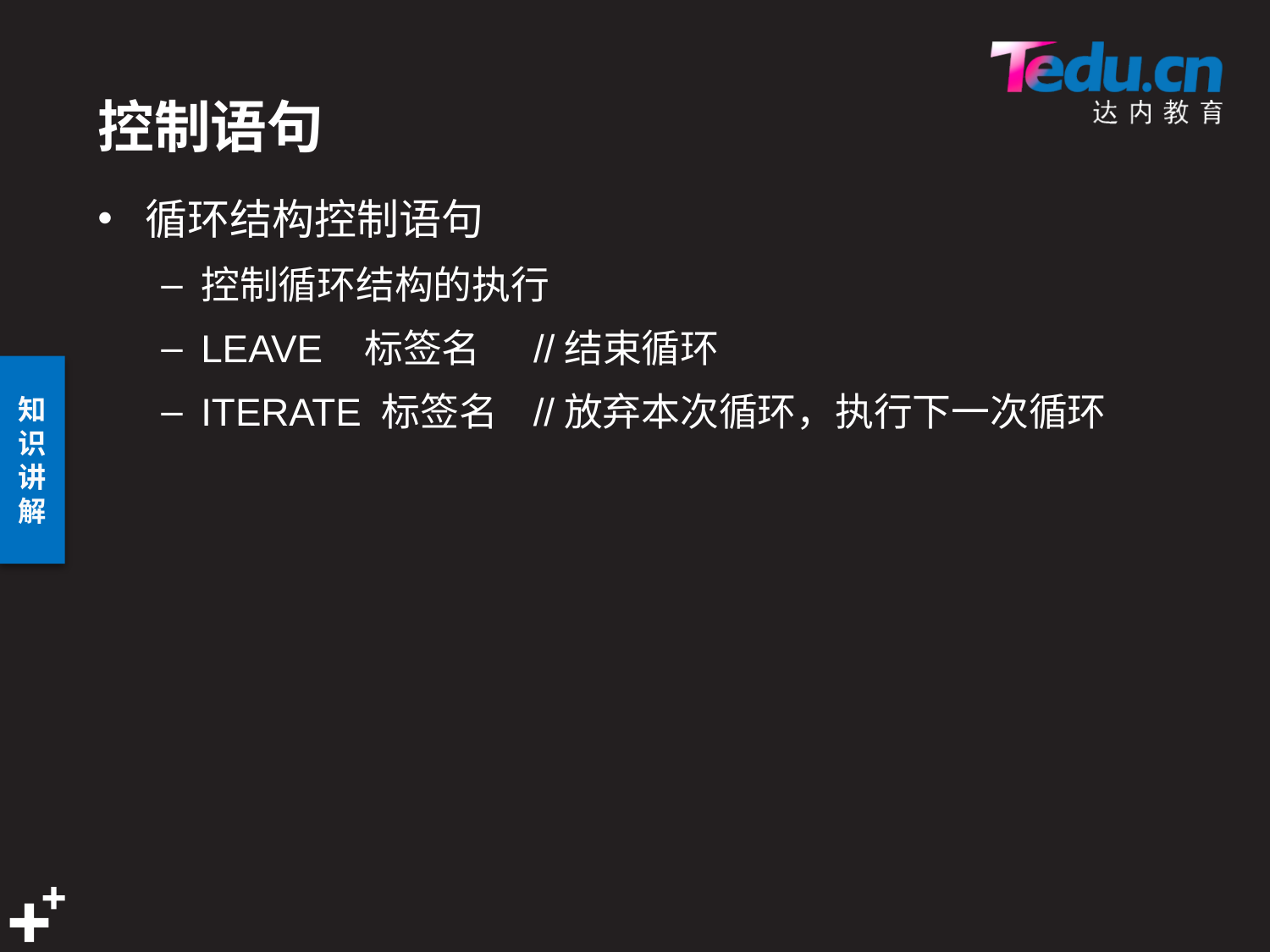

# 控制语句
循环结构控制语句
控制循环结构的执行
LEAVE   标签名     //结束循环
ITERATE 标签名   //放弃本次循环，执行下一次循环